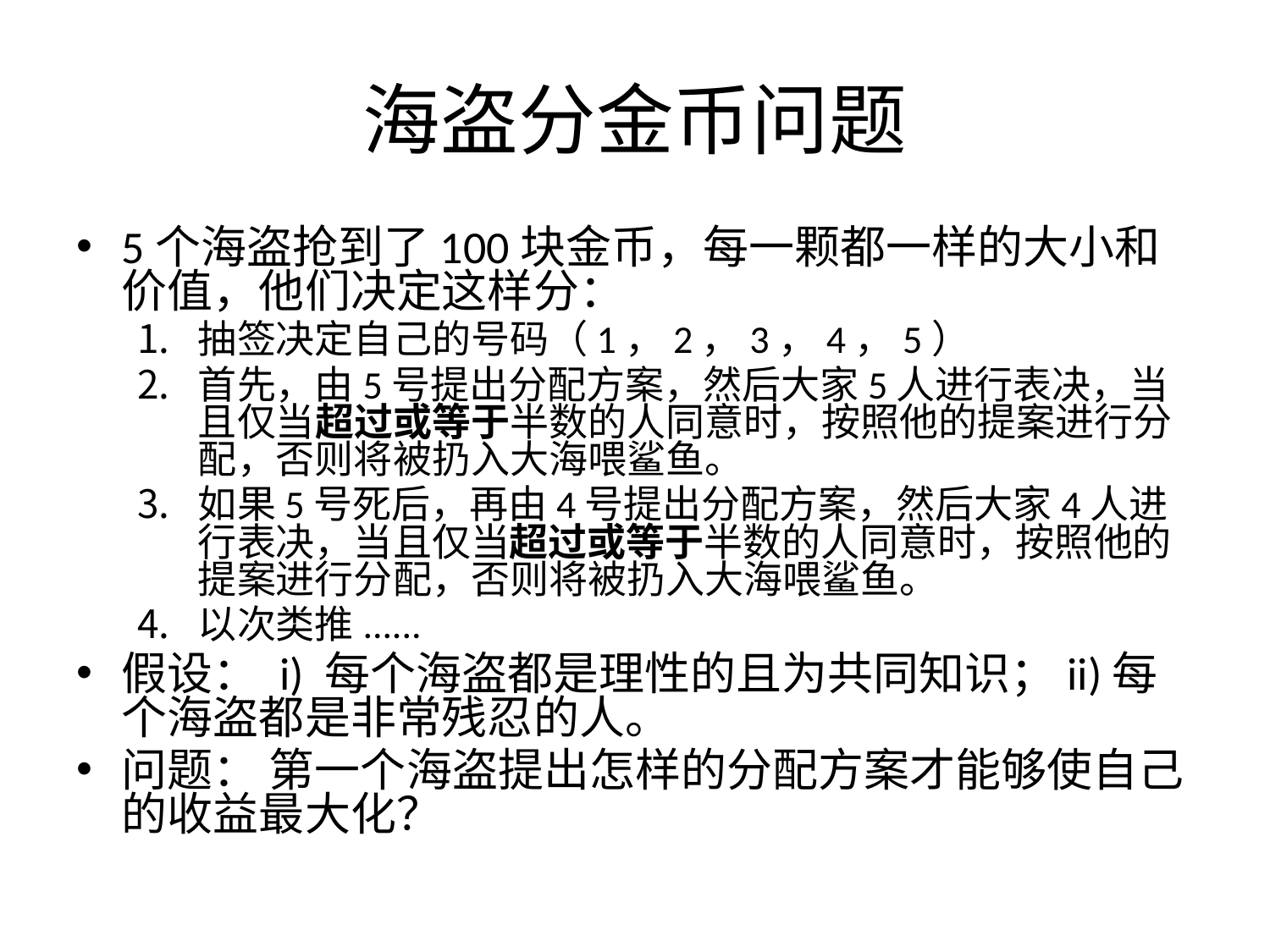

海盗分金币问题
5个海盗抢到了100块金币，每一颗都一样的大小和价值，他们决定这样分：
抽签决定自己的号码（1，2，3，4，5）
首先，由5号提出分配方案，然后大家5人进行表决，当且仅当超过或等于半数的人同意时，按照他的提案进行分配，否则将被扔入大海喂鲨鱼。
如果5号死后，再由4号提出分配方案，然后大家4人进行表决，当且仅当超过或等于半数的人同意时，按照他的提案进行分配，否则将被扔入大海喂鲨鱼。
以次类推......
假设： i) 每个海盗都是理性的且为共同知识；ii)每个海盗都是非常残忍的人。
问题： 第一个海盗提出怎样的分配方案才能够使自己的收益最大化？